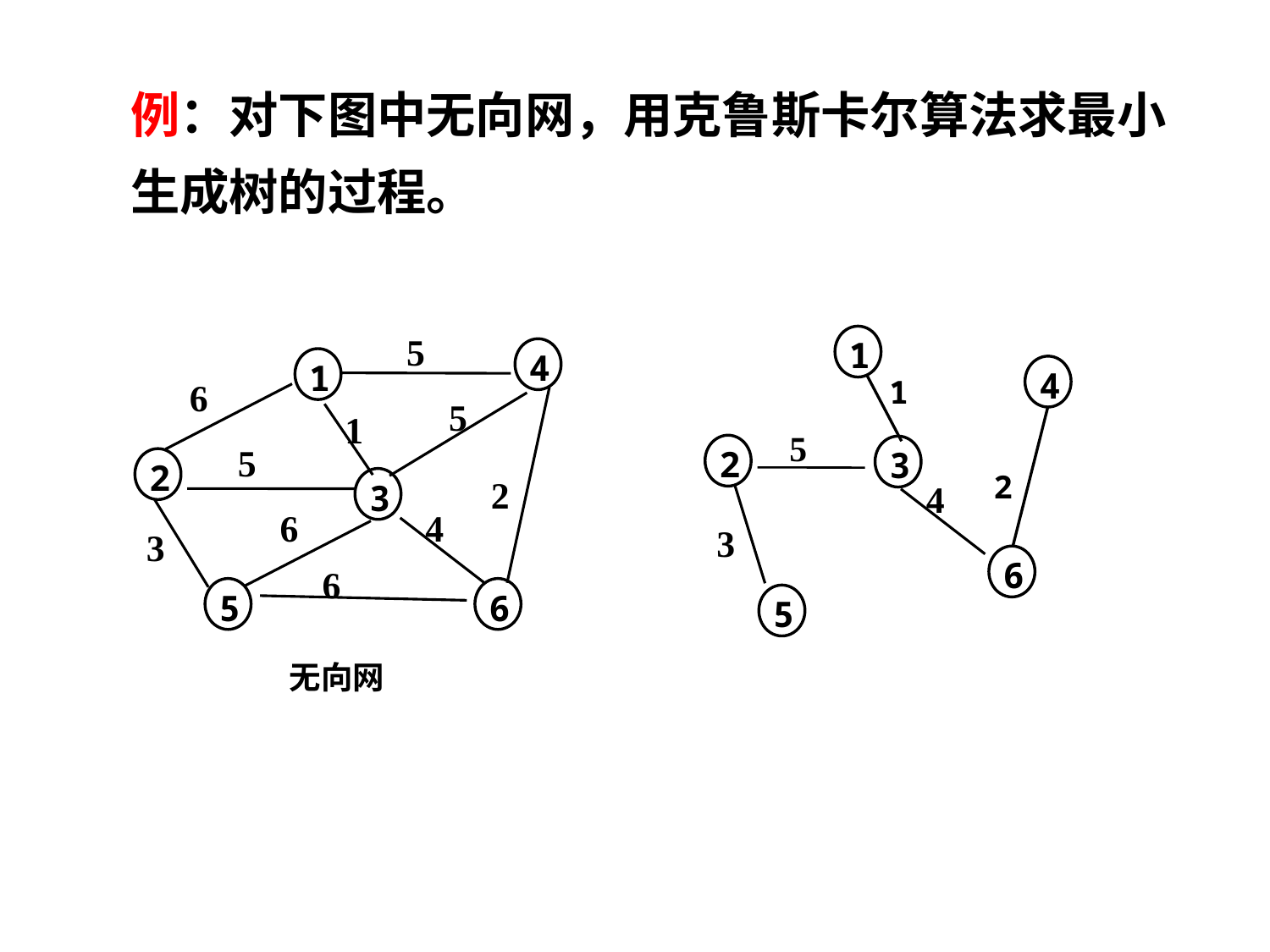

例：对下图中无向网，用克鲁斯卡尔算法求最小生成树的过程。
1
5
4
1

6

5

1
5
2

3
2

6
4

3
6
5
6

无向网
4
1

2
5

2
3
4

3
6
5